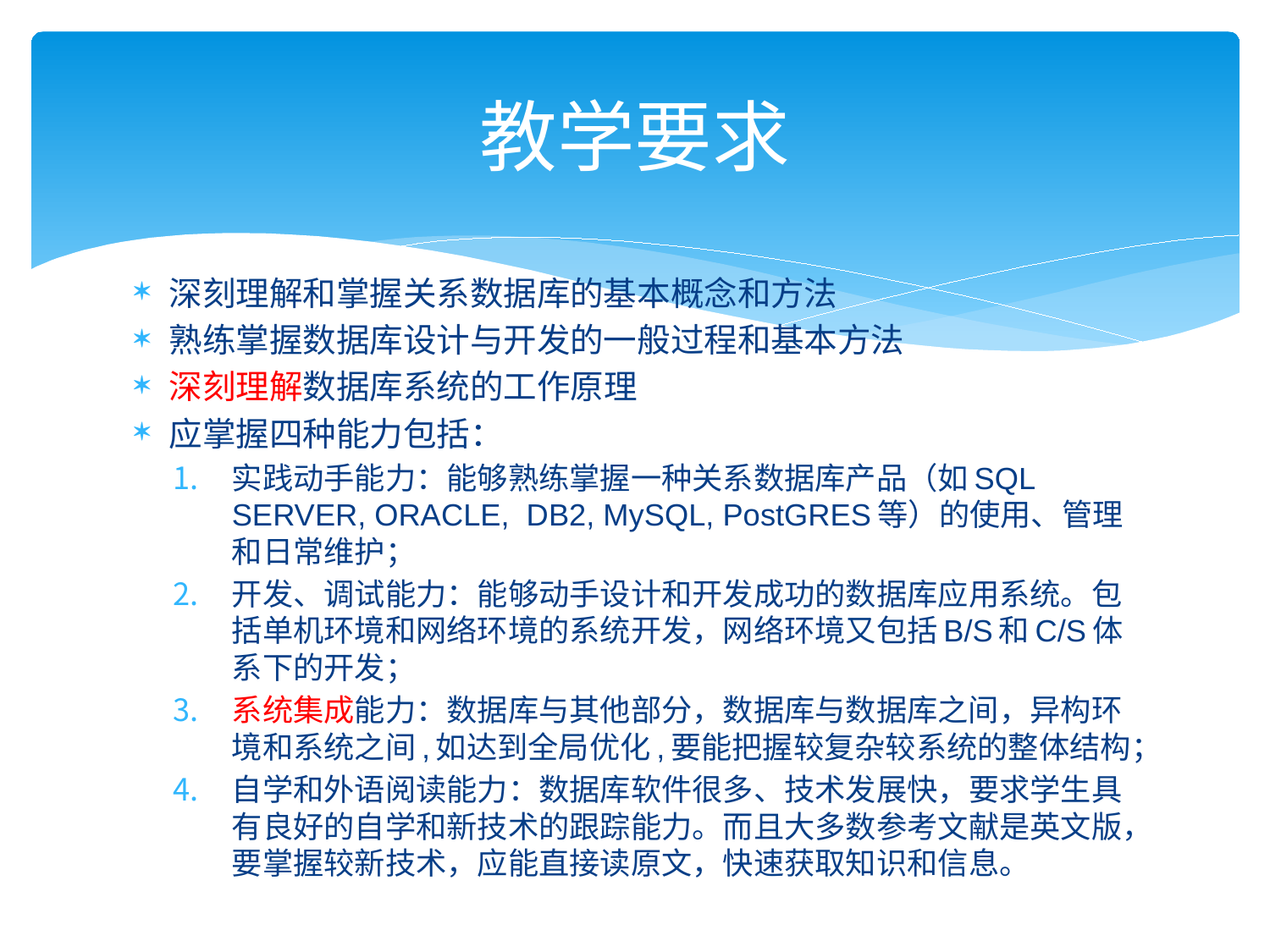

# 教学要求
深刻理解和掌握关系数据库的基本概念和方法
熟练掌握数据库设计与开发的一般过程和基本方法
深刻理解数据库系统的工作原理
应掌握四种能力包括：
实践动手能力：能够熟练掌握一种关系数据库产品（如SQL SERVER, ORACLE,  DB2, MySQL, PostGRES等）的使用、管理和日常维护；
开发、调试能力：能够动手设计和开发成功的数据库应用系统。包括单机环境和网络环境的系统开发，网络环境又包括B/S和C/S体系下的开发；
系统集成能力：数据库与其他部分，数据库与数据库之间，异构环境和系统之间,如达到全局优化,要能把握较复杂较系统的整体结构；
自学和外语阅读能力：数据库软件很多、技术发展快，要求学生具有良好的自学和新技术的跟踪能力。而且大多数参考文献是英文版，要掌握较新技术，应能直接读原文，快速获取知识和信息。